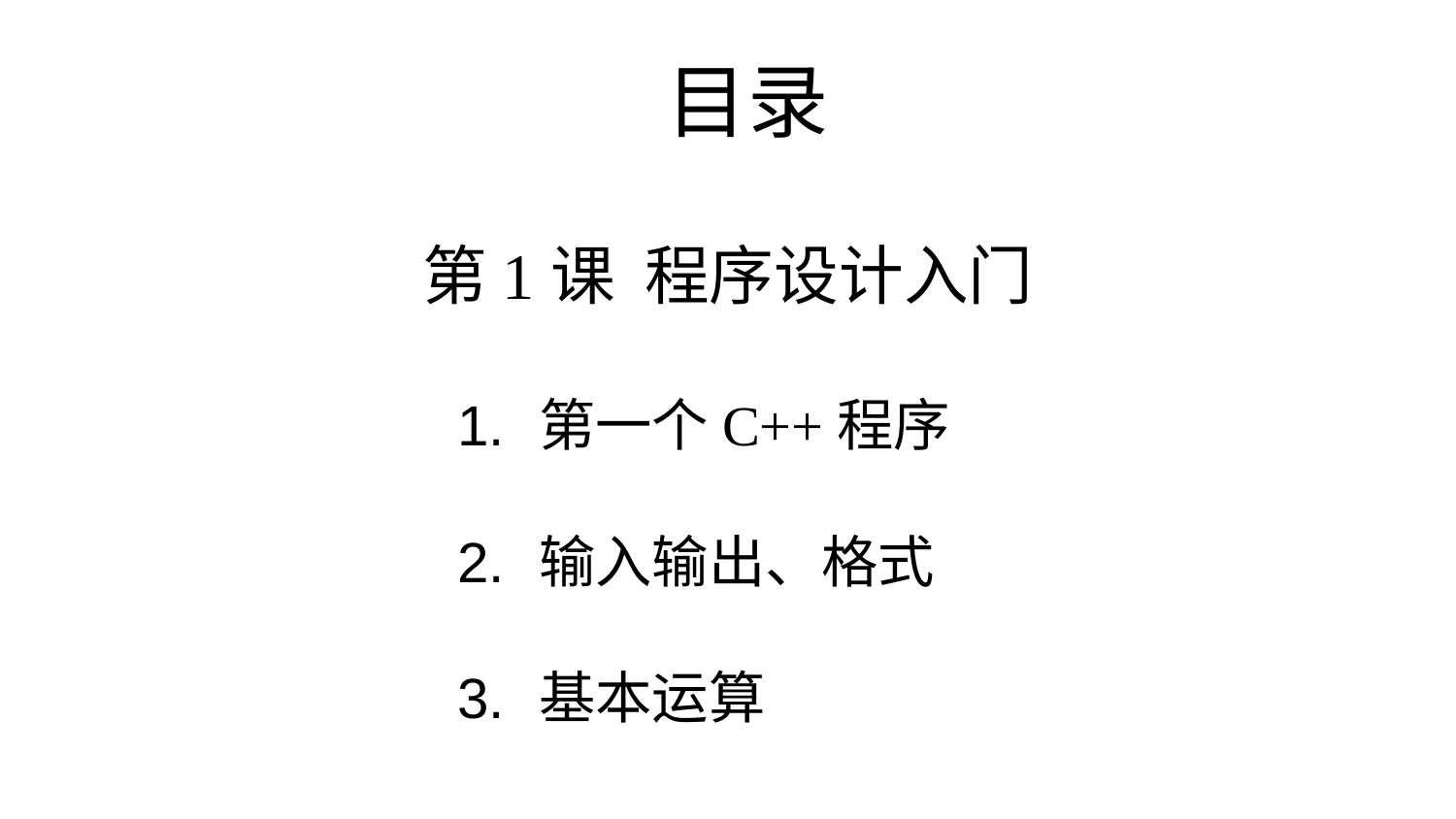

# 目录
第1课  程序设计入门

第一个C++程序

输入输出、格式

基本运算
3